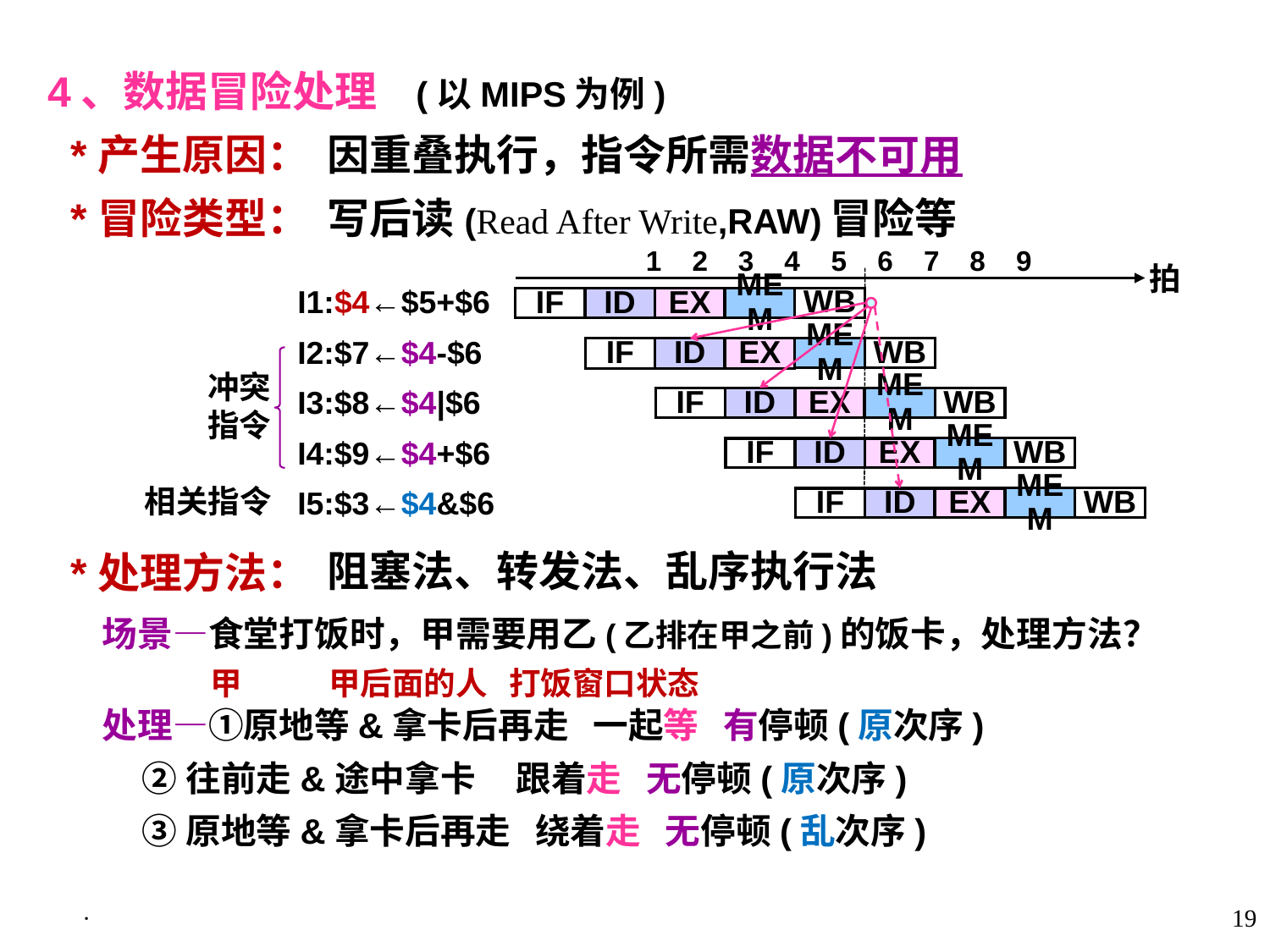

4、数据冒险处理   (以MIPS为例)
  *产生原因：
  *冒险类型：

  *处理方法：
因重叠执行，指令所需数据不可用
写后读(Read After Write,RAW)冒险等
1    2    3    4    5    6    7    8    9
拍
I1:$4←$5+$6
I2:$7←$4-$6
I3:$8←$4|$6
I4:$9←$4+$6
I5:$3←$4&$6

MEM
WB
ID
IF
EX

MEM
WB
ID
IF
EX
MEM
WB
ID
IF
EX
MEM
WB
ID
IF
EX
MEM
WB
ID
IF
EX

冲突指令
相关指令
阻塞法、转发法、乱序执行法
       场景—食堂打饭时，甲需要用乙(乙排在甲之前)的饭卡，处理方法？
                       甲            甲后面的人   打饭窗口状态
       处理—①原地等&拿卡后再走   一起等   有停顿(原次序)
             ②往前走&途中拿卡     跟着走   无停顿(原次序)
             ③原地等&拿卡后再走   绕着走   无停顿(乱次序)
·
19